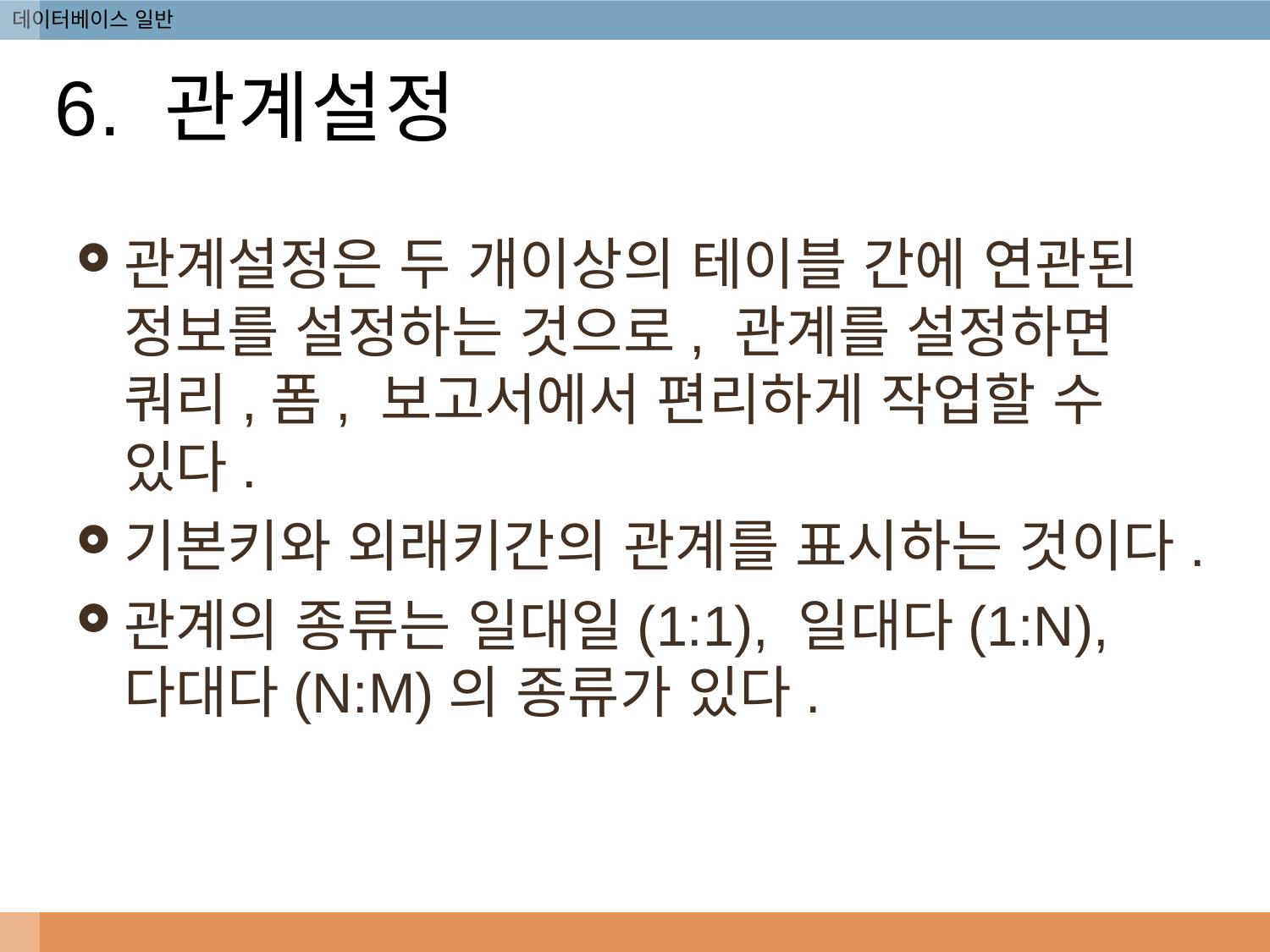

# 6. 관계설정
관계설정은 두 개이상의 테이블 간에 연관된 정보를 설정하는 것으로, 관계를 설정하면 쿼리,폼, 보고서에서 편리하게 작업할 수 있다.
기본키와 외래키간의 관계를 표시하는 것이다.
관계의 종류는 일대일(1:1), 일대다(1:N), 다대다(N:M)의 종류가 있다.